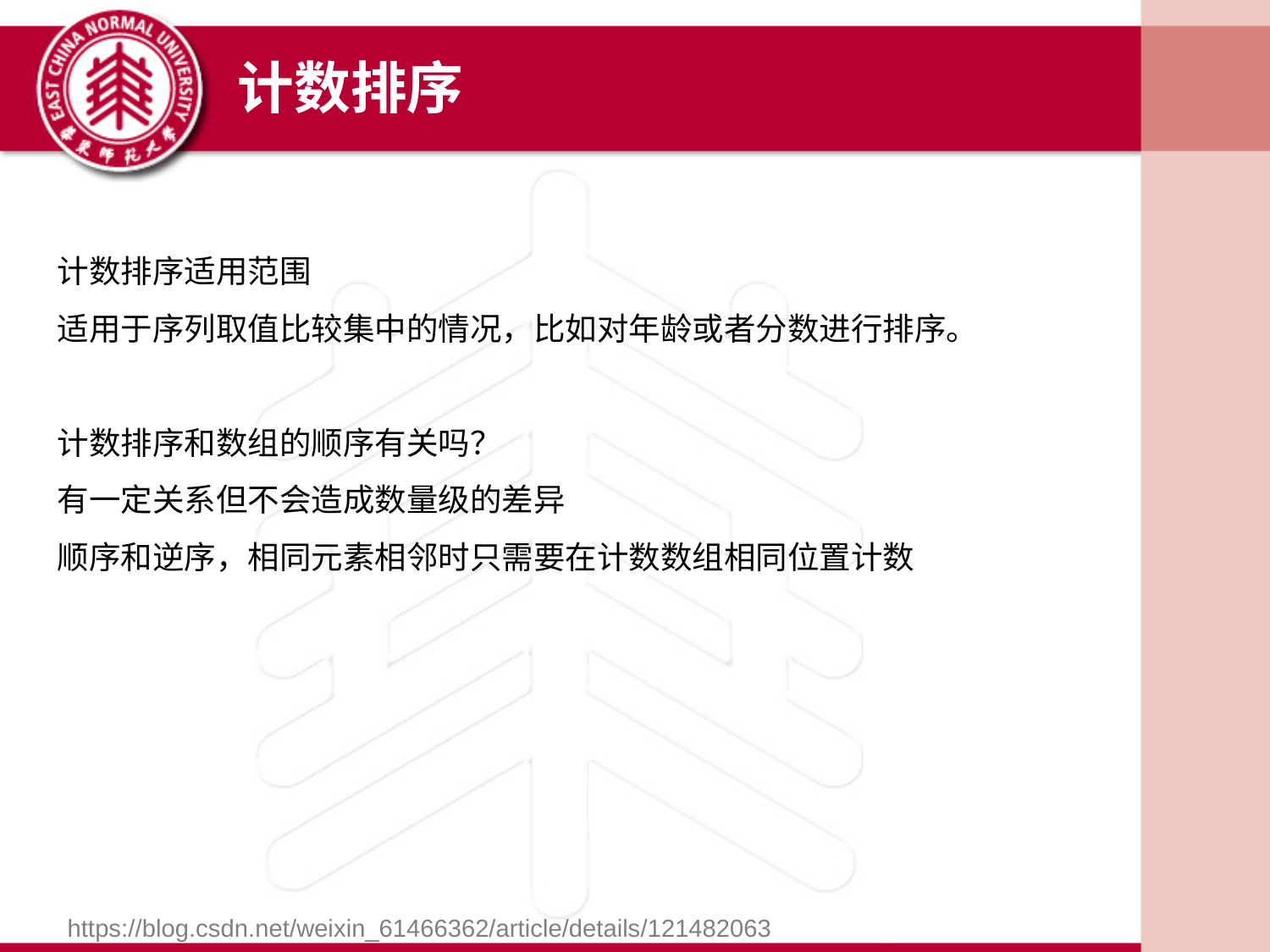

计数排序
计数排序适用范围
适用于序列取值比较集中的情况，比如对年龄或者分数进行排序。

计数排序和数组的顺序有关吗？
有一定关系但不会造成数量级的差异
顺序和逆序，相同元素相邻时只需要在计数数组相同位置计数
https://blog.csdn.net/weixin_61466362/article/details/121482063